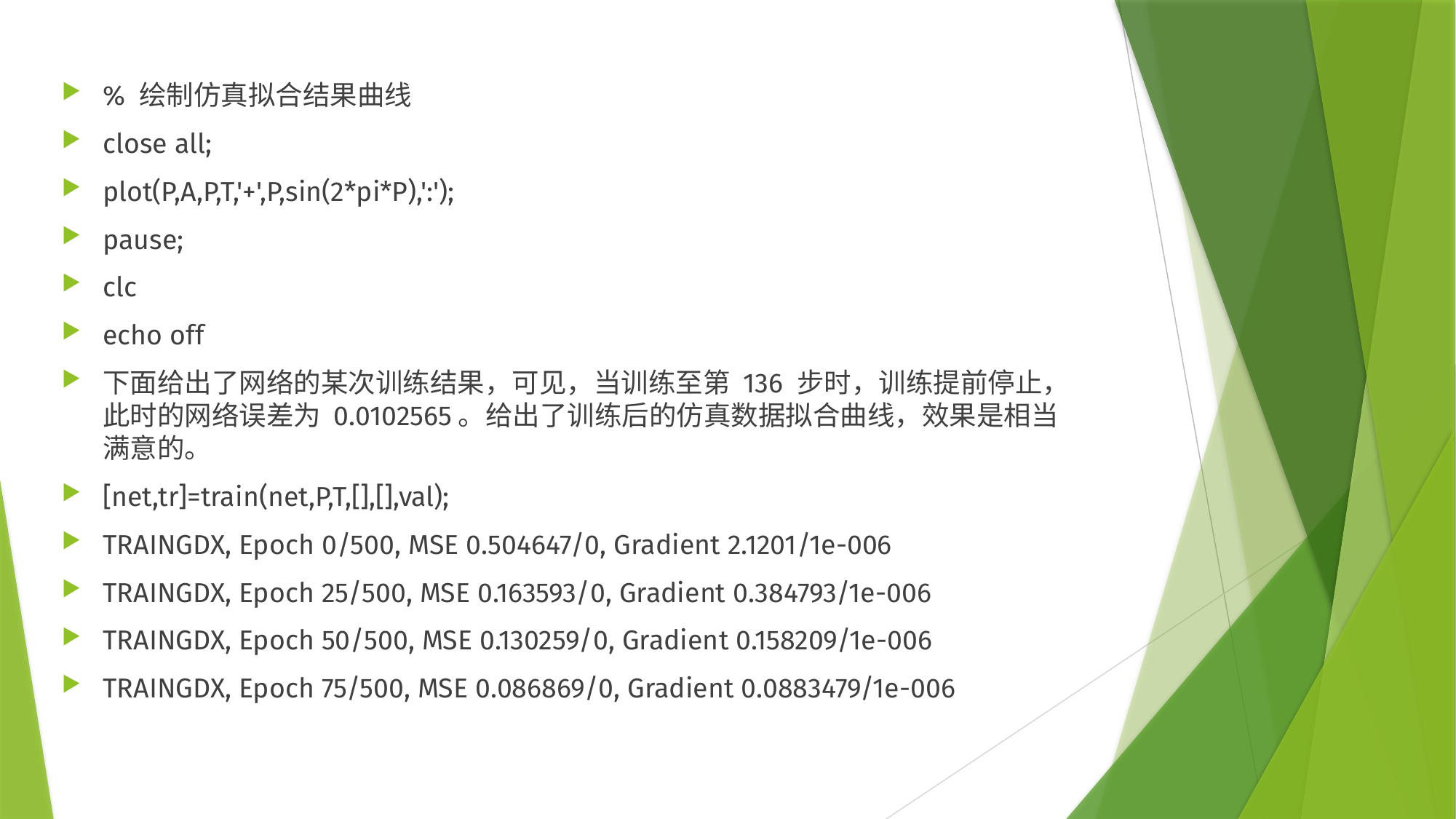

% 绘制仿真拟合结果曲线
close all;
plot(P,A,P,T,'+',P,sin(2*pi*P),':');
pause;
clc
echo off
下面给出了网络的某次训练结果，可见，当训练至第 136 步时，训练提前停止，此时的网络误差为 0.0102565。给出了训练后的仿真数据拟合曲线，效果是相当满意的。
[net,tr]=train(net,P,T,[],[],val);
TRAINGDX, Epoch 0/500, MSE 0.504647/0, Gradient 2.1201/1e-006
TRAINGDX, Epoch 25/500, MSE 0.163593/0, Gradient 0.384793/1e-006
TRAINGDX, Epoch 50/500, MSE 0.130259/0, Gradient 0.158209/1e-006
TRAINGDX, Epoch 75/500, MSE 0.086869/0, Gradient 0.0883479/1e-006